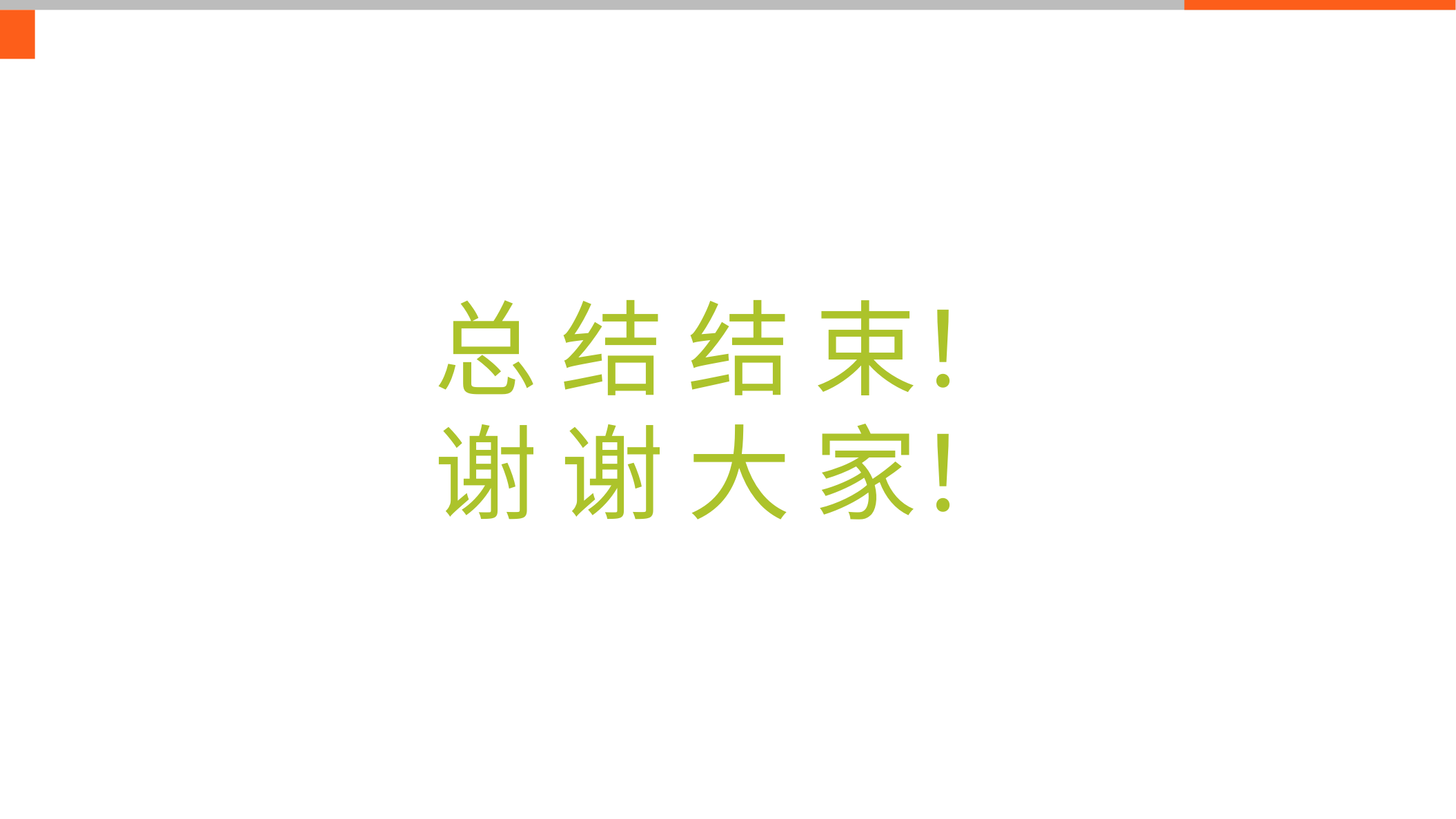

总 结 结 束！
谢 谢 大 家！